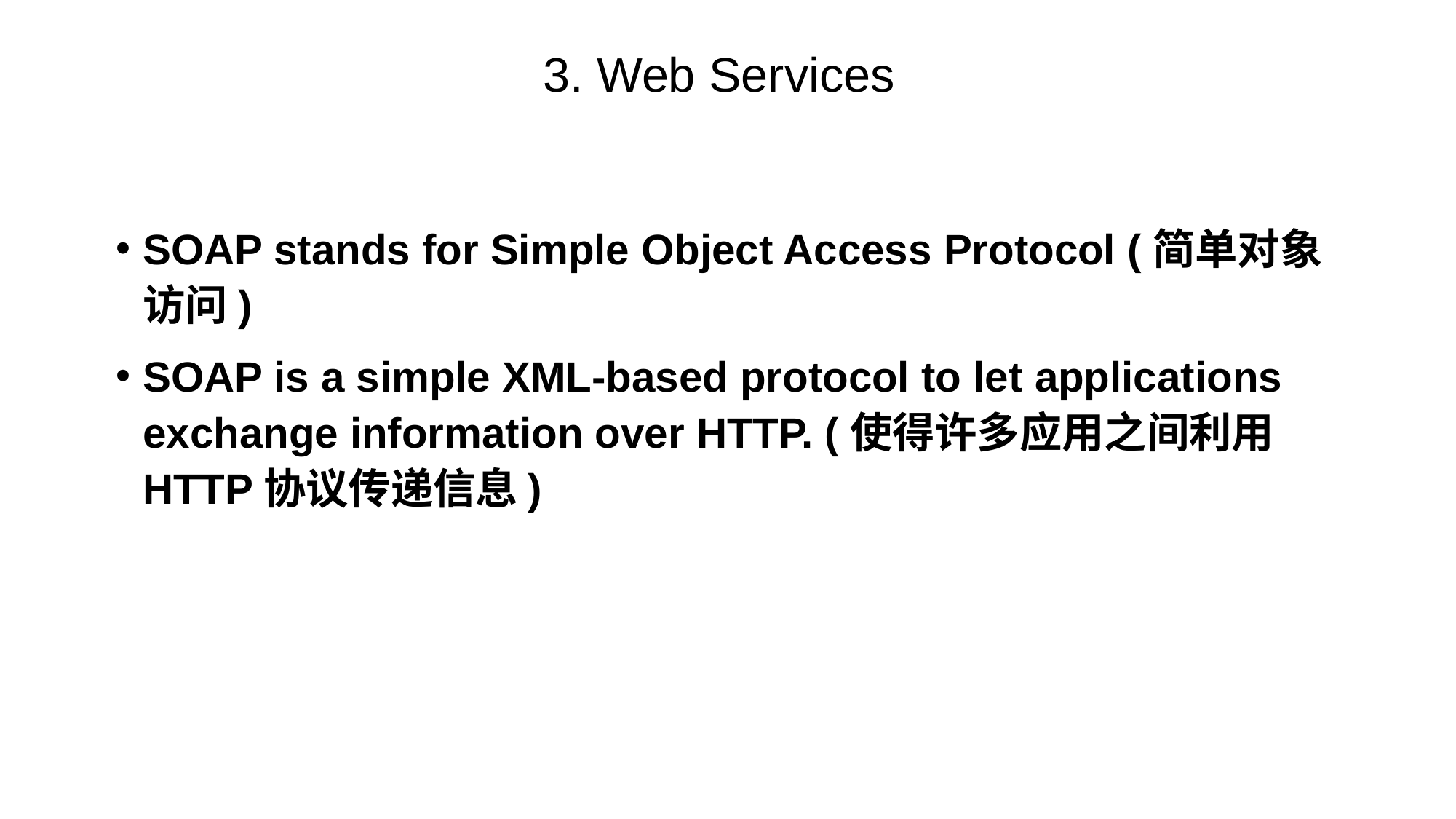

# 3. Web Services
SOAP stands for Simple Object Access Protocol (简单对象访问)
SOAP is a simple XML-based protocol to let applications exchange information over HTTP. (使得许多应用之间利用HTTP协议传递信息)